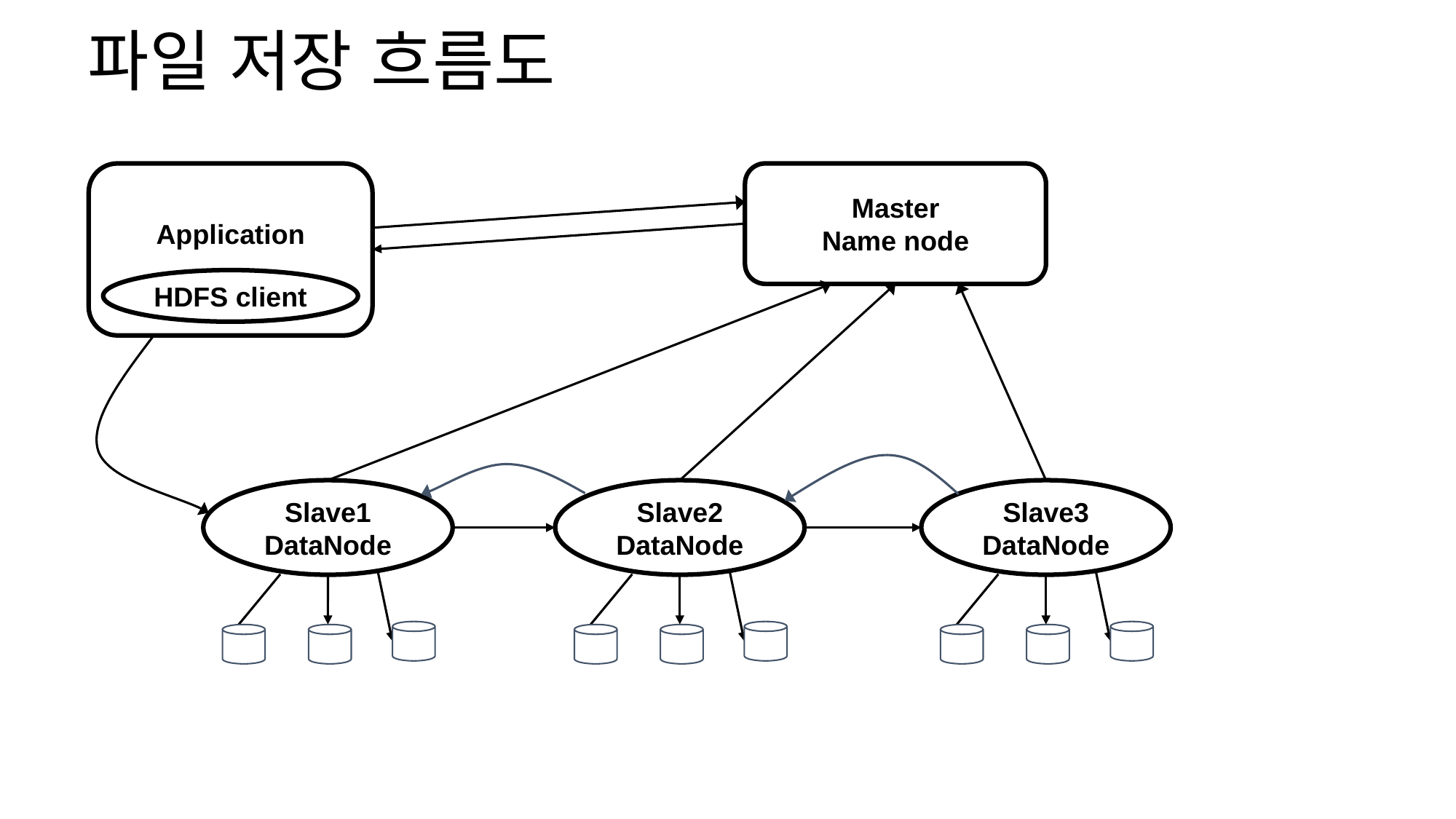

# 파일 저장 흐름도
Application

Master
Name node
HDFS client

Slave1
DataNode
Slave2
DataNode
Slave3
DataNode